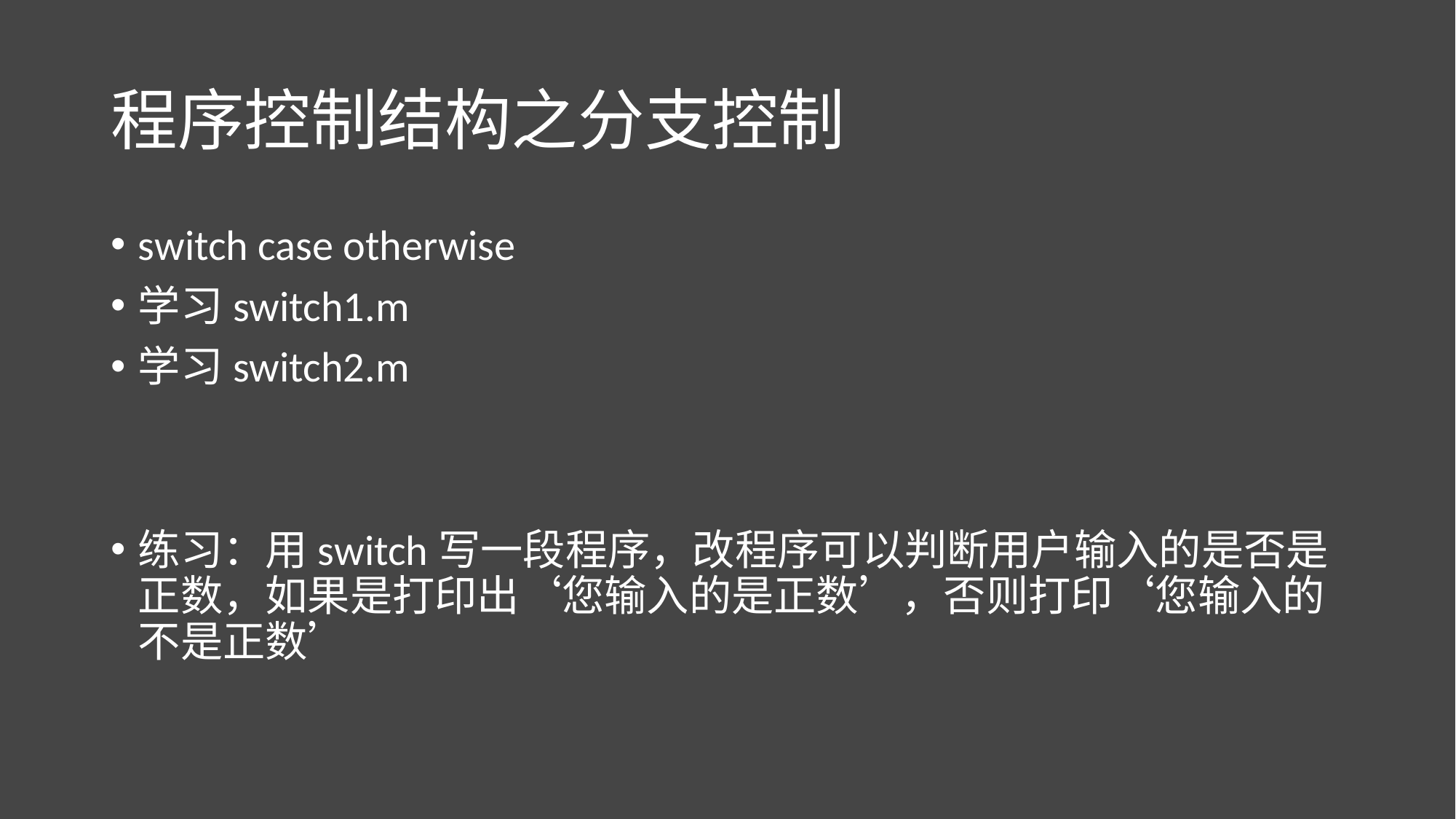

# 程序控制结构之分支控制
switch case otherwise
学习switch1.m
学习switch2.m

练习：用switch写一段程序，改程序可以判断用户输入的是否是正数，如果是打印出‘您输入的是正数’，否则打印‘您输入的不是正数’